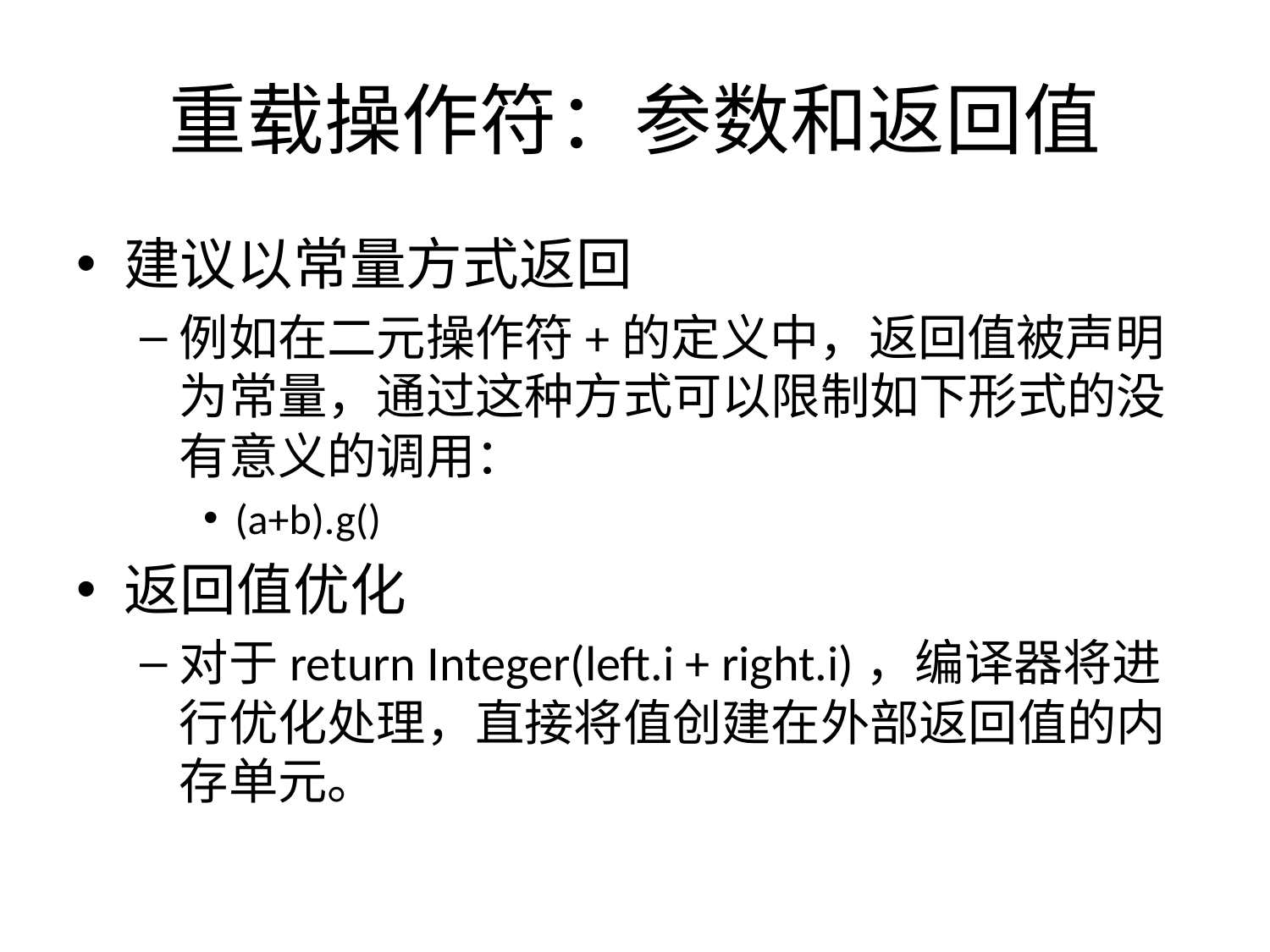

# 重载操作符：参数和返回值
建议以常量方式返回
例如在二元操作符+的定义中，返回值被声明为常量，通过这种方式可以限制如下形式的没有意义的调用：
(a+b).g()
返回值优化
对于return Integer(left.i + right.i)，编译器将进行优化处理，直接将值创建在外部返回值的内存单元。